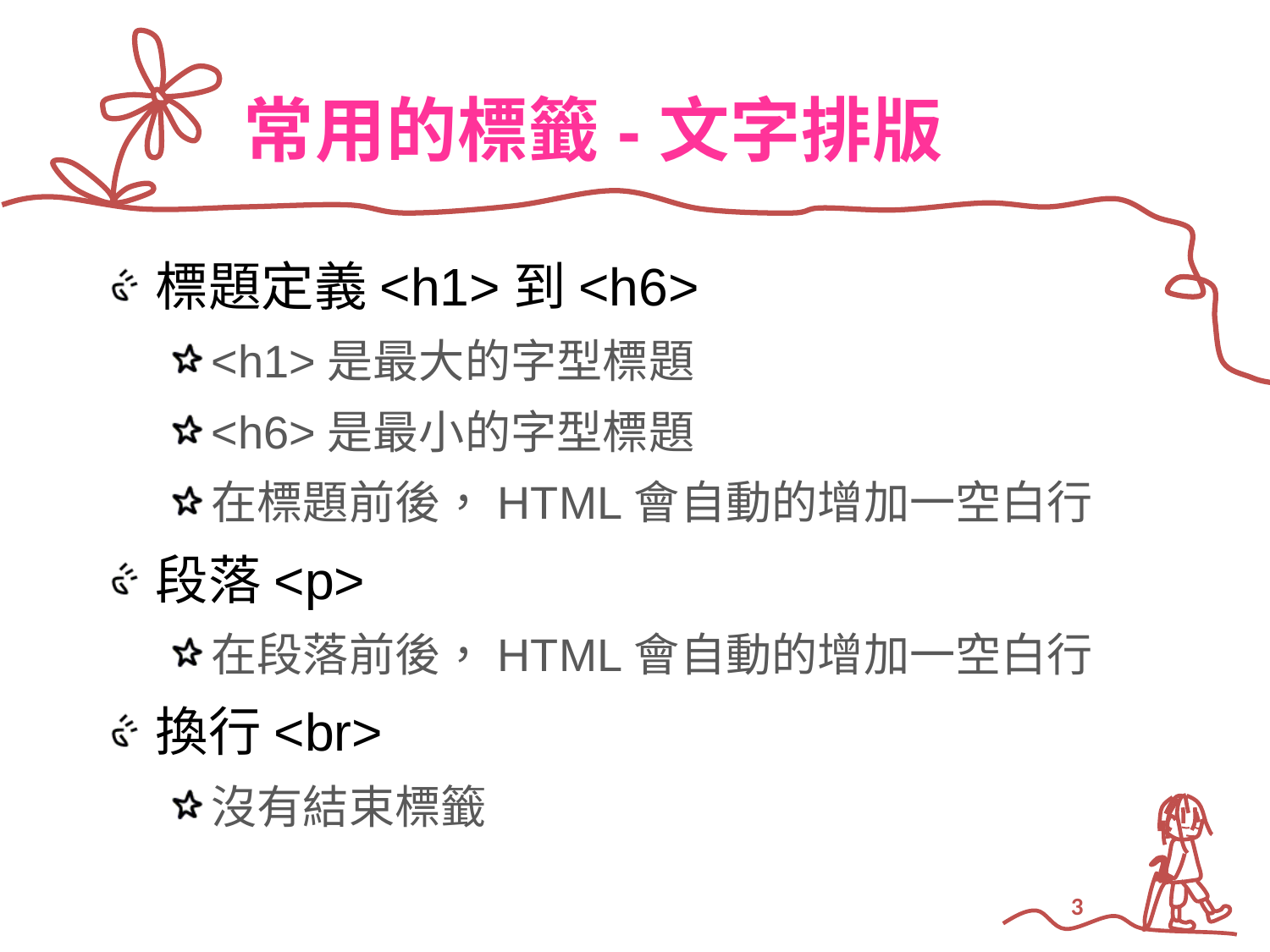

# 常用的標籤-文字排版
標題定義<h1>到<h6>
<h1>是最大的字型標題
<h6>是最小的字型標題
在標題前後，HTML會自動的增加一空白行
段落<p>
在段落前後，HTML會自動的增加一空白行
換行<br>
沒有結束標籤
3